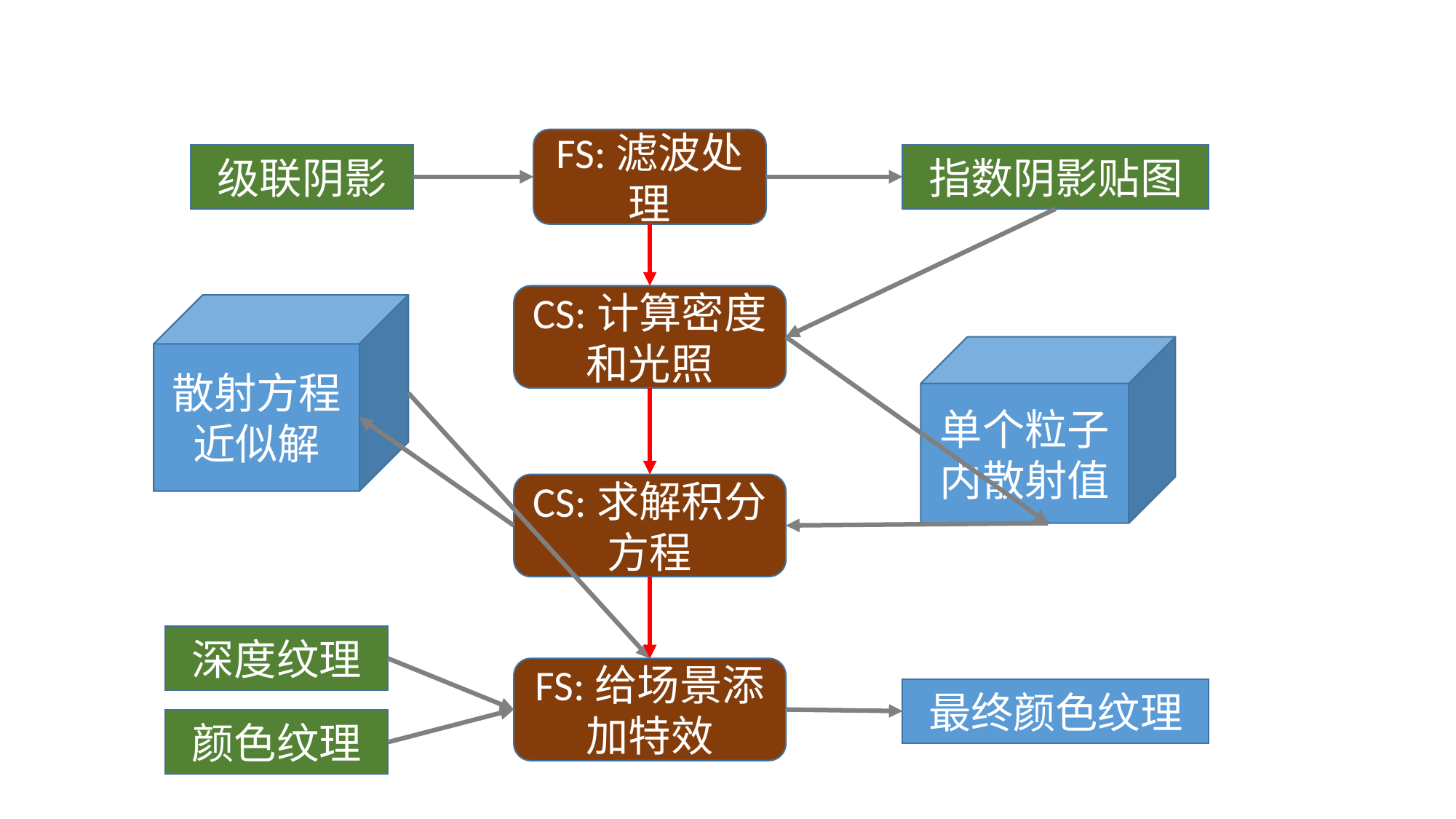

FS:滤波处理
级联阴影
指数阴影贴图
CS:计算密度和光照
散射方程近似解
单个粒子内散射值
CS:求解积分方程
深度纹理
FS:给场景添加特效
最终颜色纹理
颜色纹理